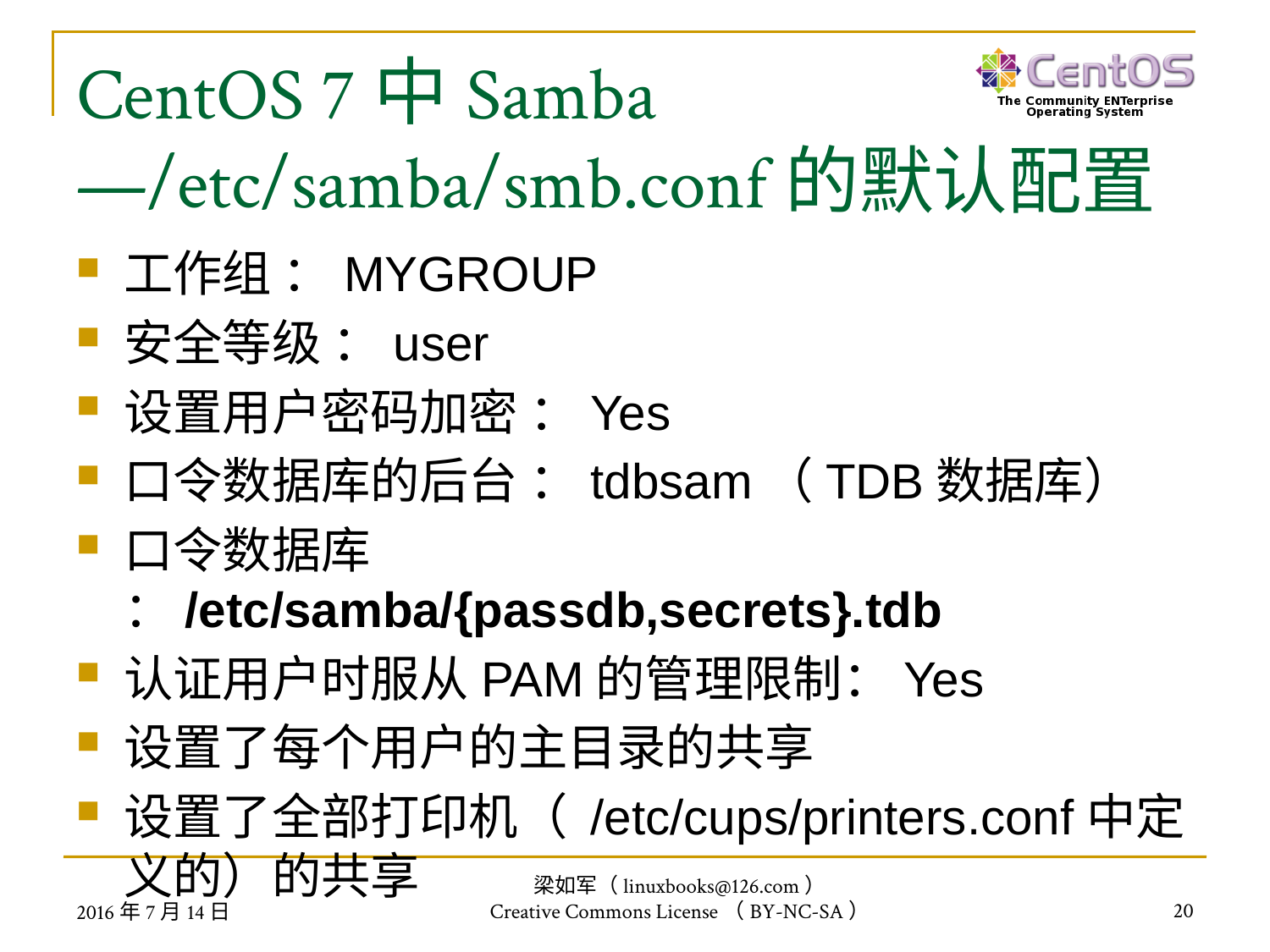

# CentOS 7中Samba —/etc/samba/smb.conf的默认配置
工作组 ：MYGROUP
安全等级 ：user
设置用户密码加密 ：Yes
口令数据库的后台 ：tdbsam（TDB数据库）
口令数据库 ：/etc/samba/{passdb,secrets}.tdb
认证用户时服从PAM的管理限制：Yes
设置了每个用户的主目录的共享
设置了全部打印机（ /etc/cups/printers.conf中定义的）的共享
梁如军（linuxbooks@126.com）
Creative Commons License（BY-NC-SA）
2016年7月14日
20